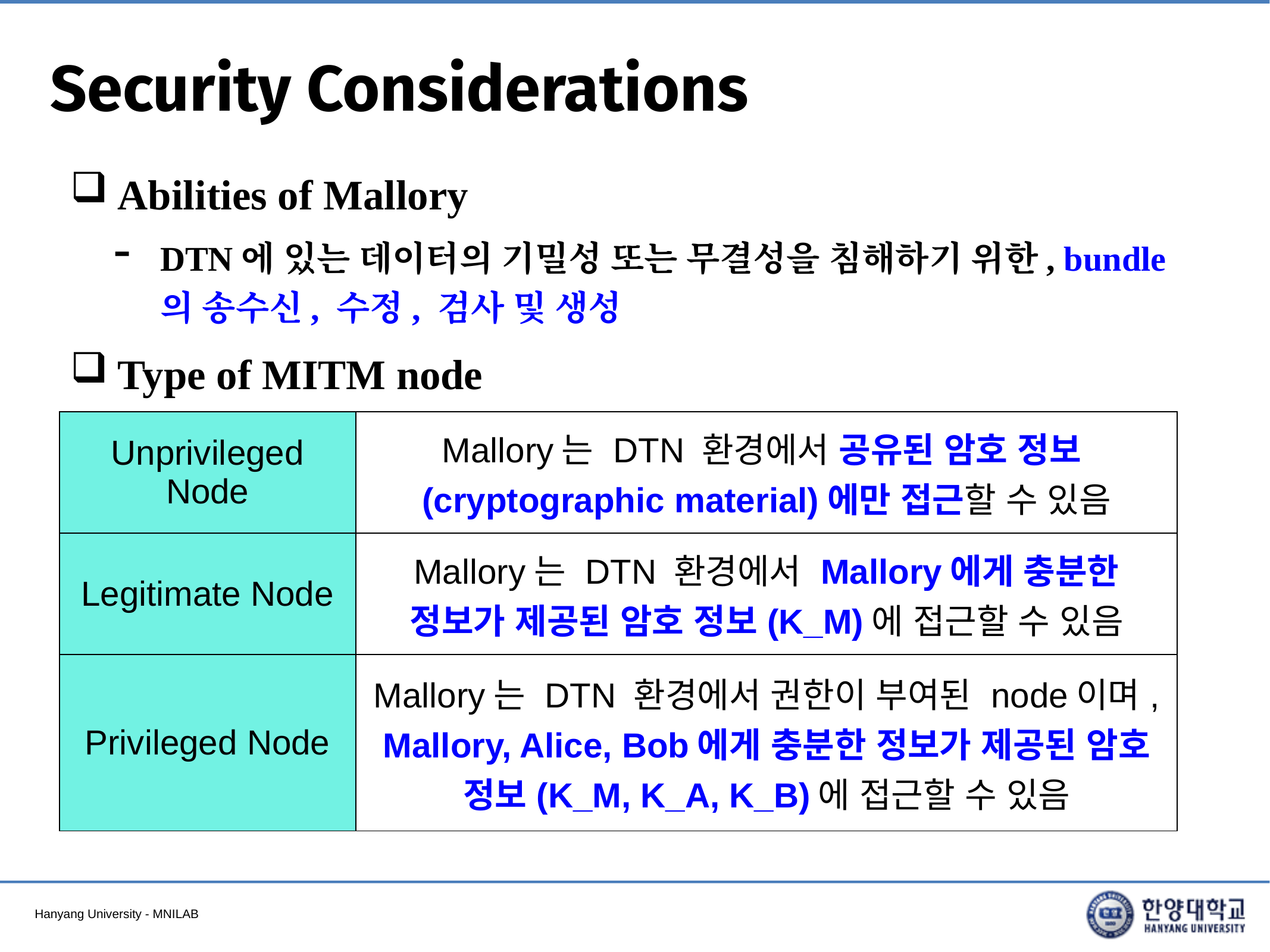

# Security Considerations
Abilities of Mallory
DTN에 있는 데이터의 기밀성 또는 무결성을 침해하기 위한, bundle의 송수신, 수정, 검사 및 생성
Type of MITM node
| Unprivileged Node | Mallory는 DTN 환경에서 공유된 암호 정보(cryptographic material)에만 접근할 수 있음 |
| --- | --- |
| Legitimate Node | Mallory는 DTN 환경에서 Mallory에게 충분한 정보가 제공된 암호 정보(K\_M)에 접근할 수 있음 |
| Privileged Node | Mallory는 DTN 환경에서 권한이 부여된 node이며, Mallory, Alice, Bob에게 충분한 정보가 제공된 암호 정보(K\_M, K\_A, K\_B)에 접근할 수 있음 |